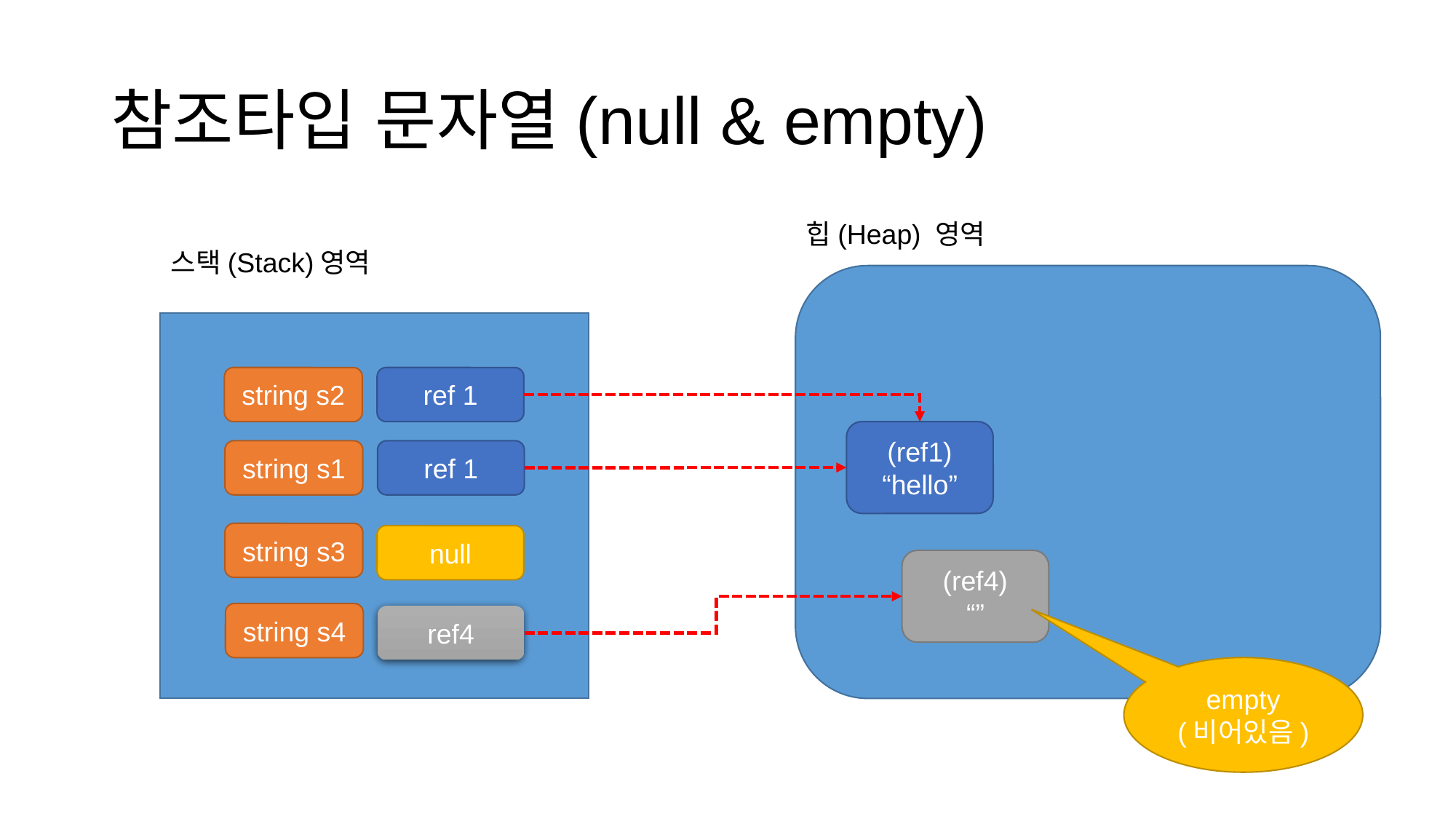

# 참조타입 문자열(null & empty)
힙(Heap) 영역
스택(Stack)영역

ref 1
string s2
(ref1)
“hello”
ref 1
string s1
string s3
null
(ref4)
“”
string s4
ref4
empty
(비어있음)